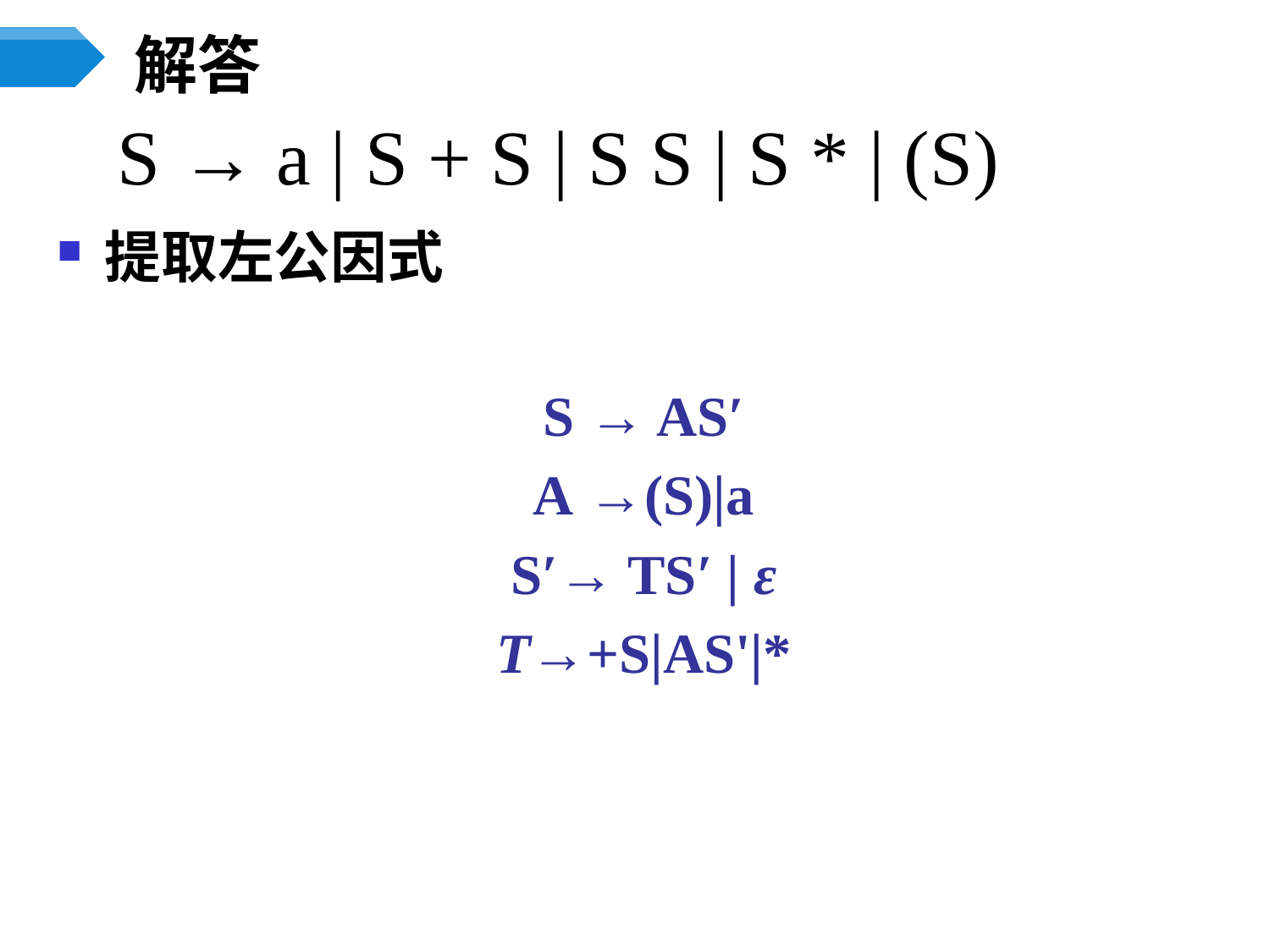

解答
# S → a | S + S | S S | S * | (S)
提取左公因式

S → AS′
A →(S)|a
S′→ TS′ | ε
T→+S|AS'|*